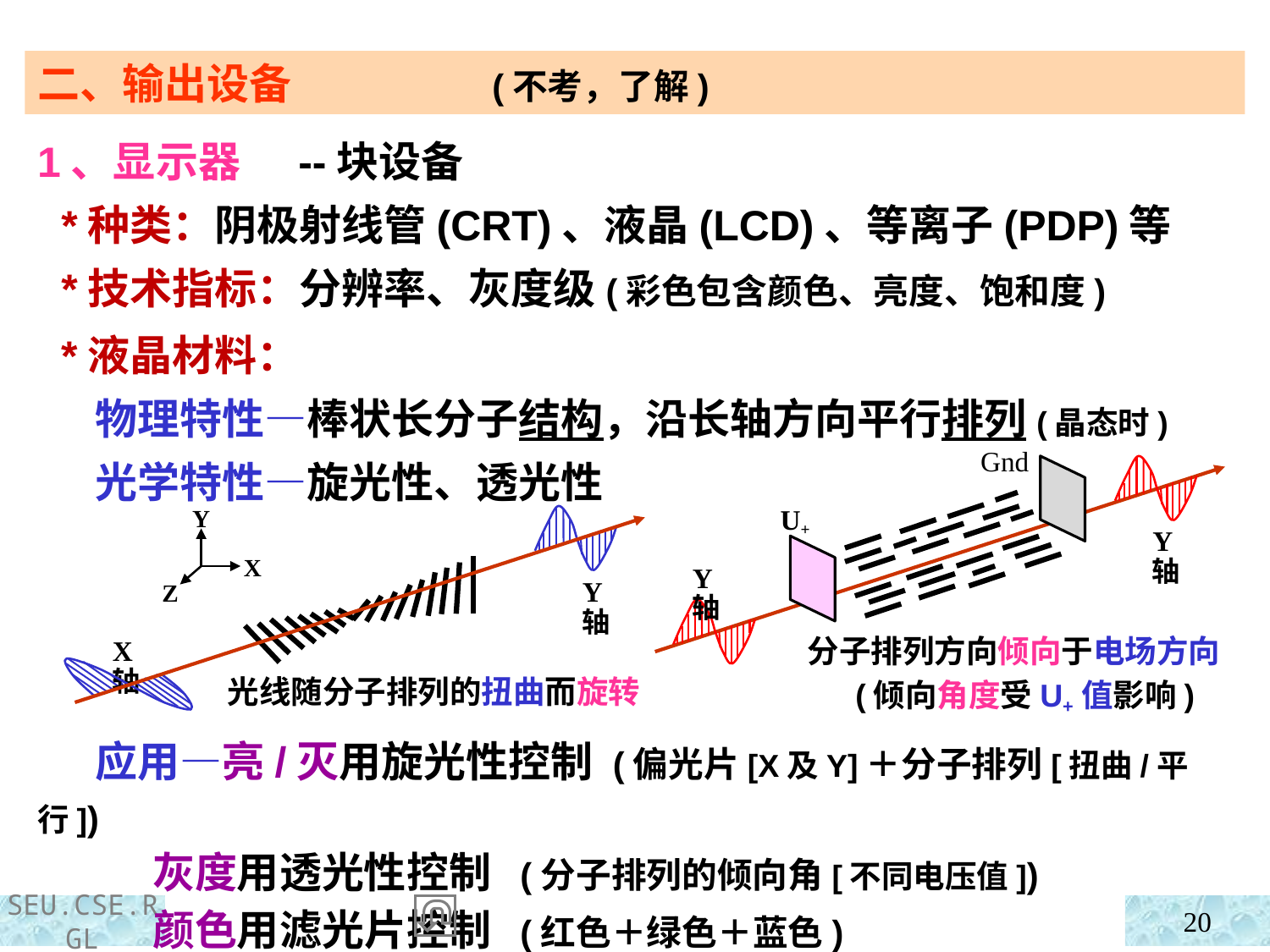

二、输出设备                    (不考，了解)
1、显示器     --块设备
  *种类：阴极射线管(CRT)、液晶(LCD)、等离子(PDP)等
  *技术指标：分辨率、灰度级(彩色包含颜色、亮度、饱和度)
  *液晶材料：
     物理特性—棒状长分子结构，沿长轴方向平行排列(晶态时)
     光学特性—旋光性、透光性
Gnd

U+
Y轴

Y轴

分子排列方向倾向于电场方向
(倾向角度受U+值影响)

Y
X
Y轴
Z
X轴

光线随分子排列的扭曲而旋转
     应用—亮/灭用旋光性控制 (偏光片[X及Y]＋分子排列[扭曲/平行])
           灰度用透光性控制  (分子排列的倾向角[不同电压值])
           颜色用滤光片控制  (红色＋绿色＋蓝色)

20